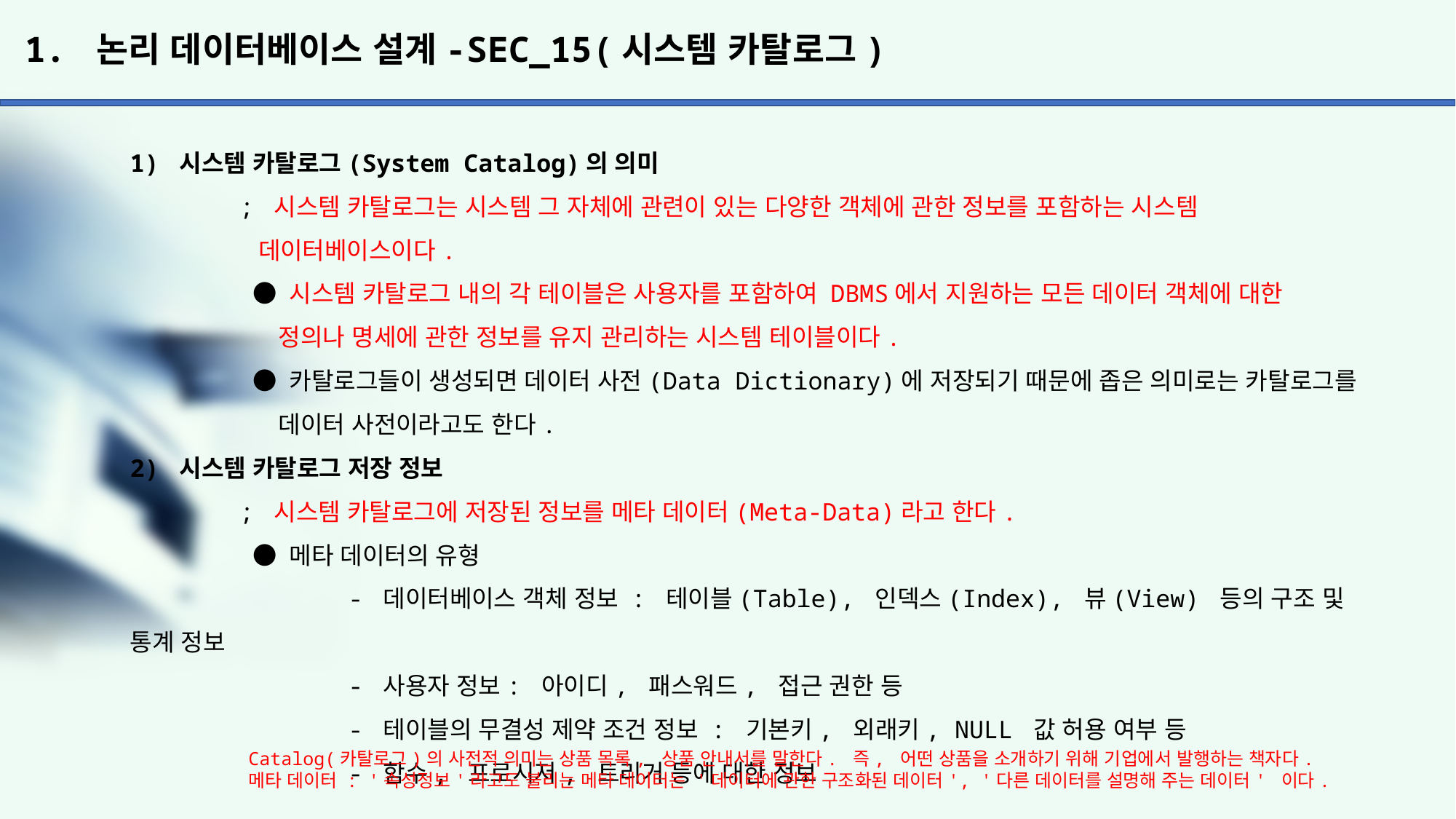

# 1. 논리 데이터베이스 설계-SEC_15(시스템 카탈로그)
1) 시스템 카탈로그(System Catalog)의 의미
	; 시스템 카탈로그는 시스템 그 자체에 관련이 있는 다양한 객체에 관한 정보를 포함하는 시스템
	  데이터베이스이다.
	  ● 시스템 카탈로그 내의 각 테이블은 사용자를 포함하여 DBMS에서 지원하는 모든 데이터 객체에 대한
	     정의나 명세에 관한 정보를 유지 관리하는 시스템 테이블이다.
	  ● 카탈로그들이 생성되면 데이터 사전(Data Dictionary)에 저장되기 때문에 좁은 의미로는 카탈로그를
	     데이터 사전이라고도 한다.
2) 시스템 카탈로그 저장 정보
	; 시스템 카탈로그에 저장된 정보를 메타 데이터(Meta-Data)라고 한다.
	  ● 메타 데이터의 유형
		- 데이터베이스 객체 정보 : 테이블(Table), 인덱스(Index), 뷰(View) 등의 구조 및 통계 정보
		- 사용자 정보: 아이디, 패스워드, 접근 권한 등
		- 테이블의 무결성 제약 조건 정보 : 기본키, 외래키, NULL 값 허용 여부 등
		- 함수, 프로시저, 트리거 등에 대한 정보

Catalog(카탈로그)의 사전적 의미는 상품 목록, 상품 안내서를 말한다. 즉, 어떤 상품을 소개하기 위해 기업에서 발행하는 책자다.
메타 데이터 : '속성정보'라고도 불리는 메타 데이터는 '데이터에 관한 구조화된 데이터', '다른 데이터를 설명해 주는 데이터' 이다.